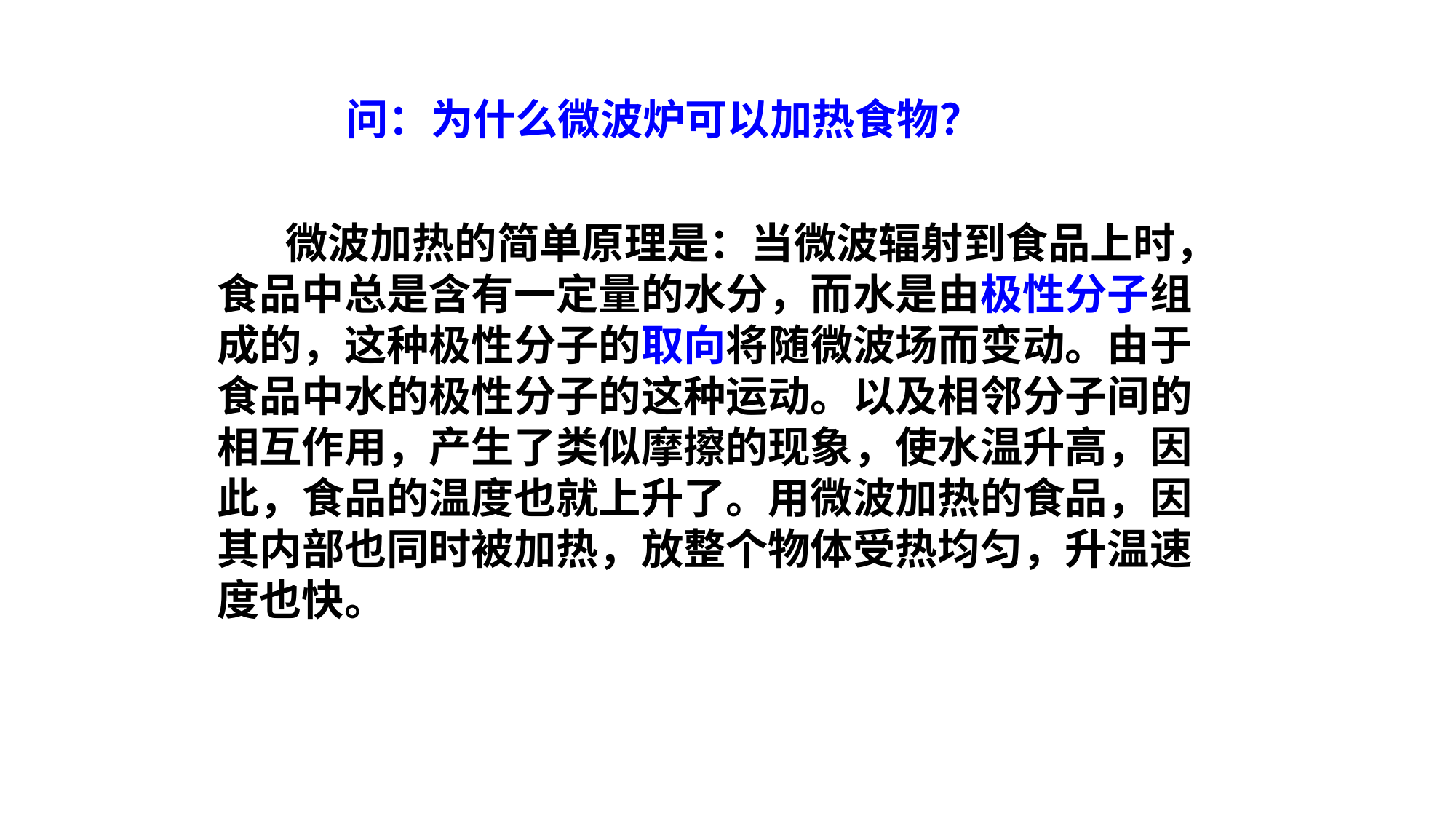

问：为什么微波炉可以加热食物？
      微波加热的简单原理是：当微波辐射到食品上时，食品中总是含有一定量的水分，而水是由极性分子组成的，这种极性分子的取向将随微波场而变动。由于食品中水的极性分子的这种运动。以及相邻分子间的相互作用，产生了类似摩擦的现象，使水温升高，因此，食品的温度也就上升了。用微波加热的食品，因其内部也同时被加热，放整个物体受热均匀，升温速度也快。